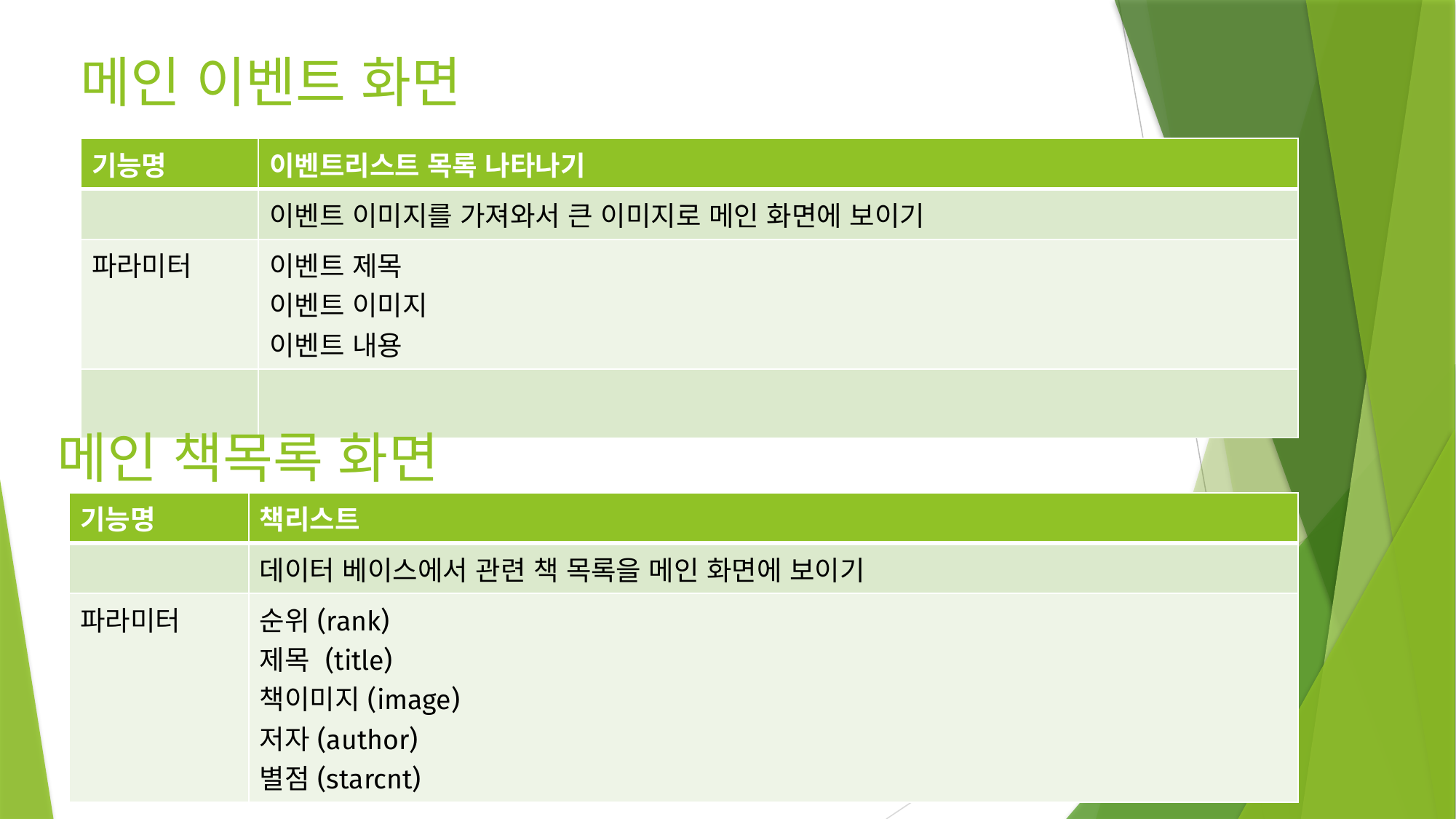

메인 이벤트 화면
| 기능명 | 이벤트리스트 목록 나타나기 |
| --- | --- |
|  | 이벤트 이미지를 가져와서 큰 이미지로 메인 화면에 보이기 |
| 파라미터 | 이벤트 제목 이벤트 이미지 이벤트 내용 |
|  |  |
메인 책목록 화면
| 기능명 | 책리스트 |
| --- | --- |
|  | 데이터 베이스에서 관련 책 목록을 메인 화면에 보이기 |
| 파라미터 | 순위(rank) 제목 (title) 책이미지(image) 저자(author) 별점(starcnt) |